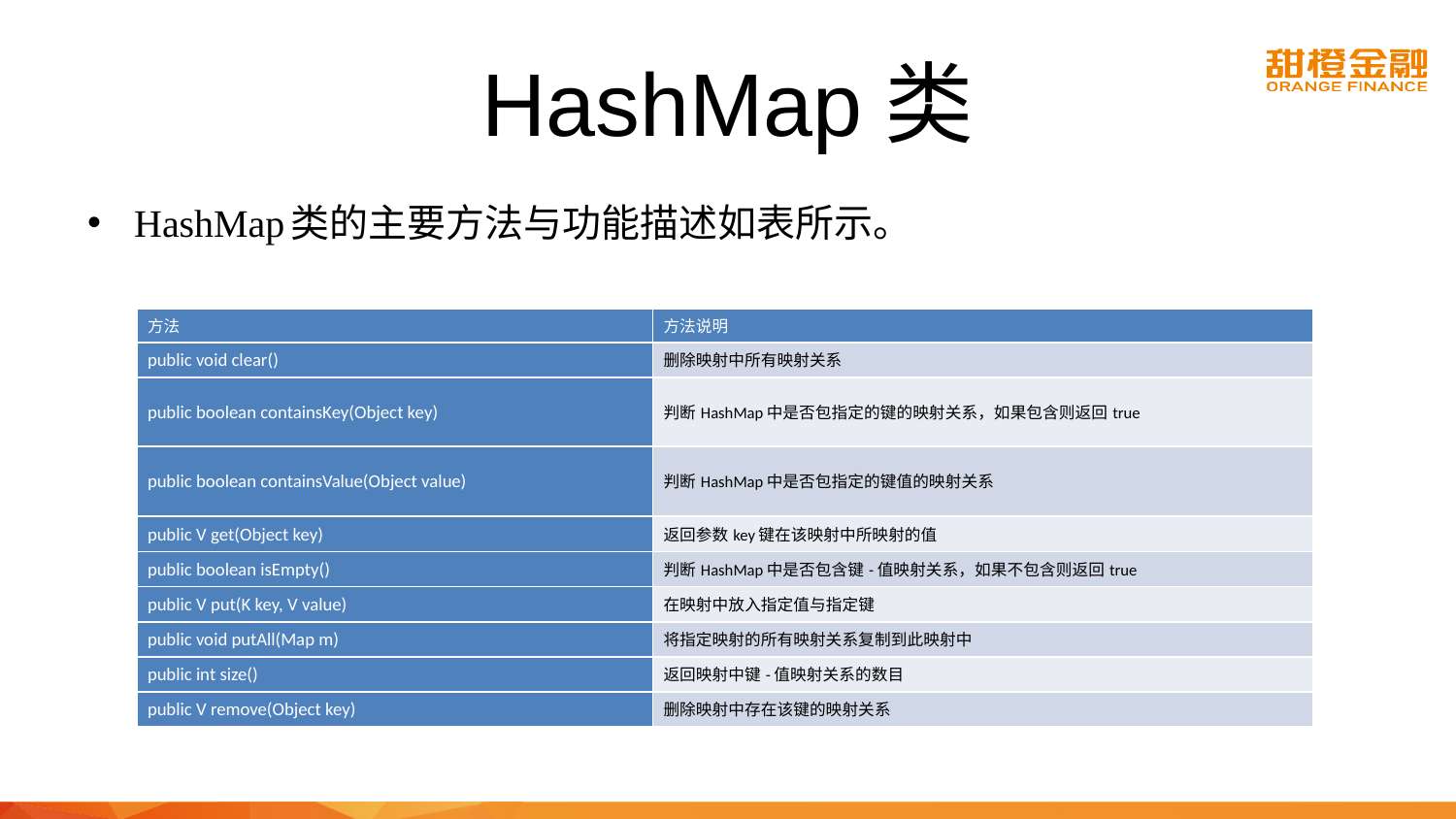

# HashMap类
HashMap类的主要方法与功能描述如表所示。

| 方法 | 方法说明 |
| --- | --- |
| public void clear() | 删除映射中所有映射关系 |
| public boolean containsKey(Object key) | 判断HashMap中是否包指定的键的映射关系，如果包含则返回true |
| public boolean containsValue(Object value) | 判断HashMap中是否包指定的键值的映射关系 |
| public V get(Object key) | 返回参数key键在该映射中所映射的值 |
| public boolean isEmpty() | 判断HashMap中是否包含键-值映射关系，如果不包含则返回true |
| public V put(K key, V value) | 在映射中放入指定值与指定键 |
| public void putAll(Map m) | 将指定映射的所有映射关系复制到此映射中 |
| public int size() | 返回映射中键-值映射关系的数目 |
| public V remove(Object key) | 删除映射中存在该键的映射关系 |